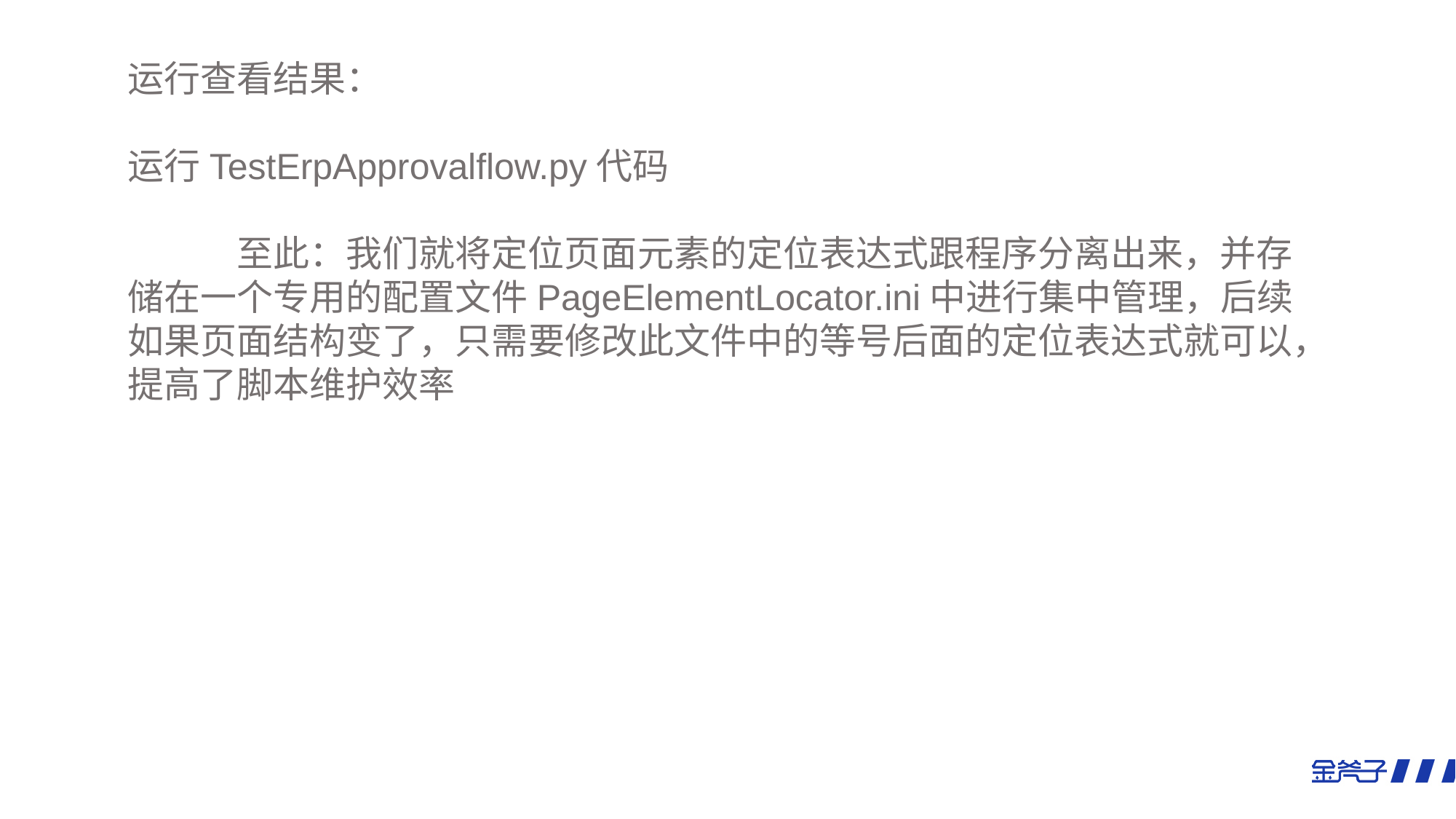

运行查看结果：

运行TestErpApprovalflow.py代码

	至此：我们就将定位页面元素的定位表达式跟程序分离出来，并存储在一个专用的配置文件PageElementLocator.ini中进行集中管理，后续如果页面结构变了，只需要修改此文件中的等号后面的定位表达式就可以，提高了脚本维护效率